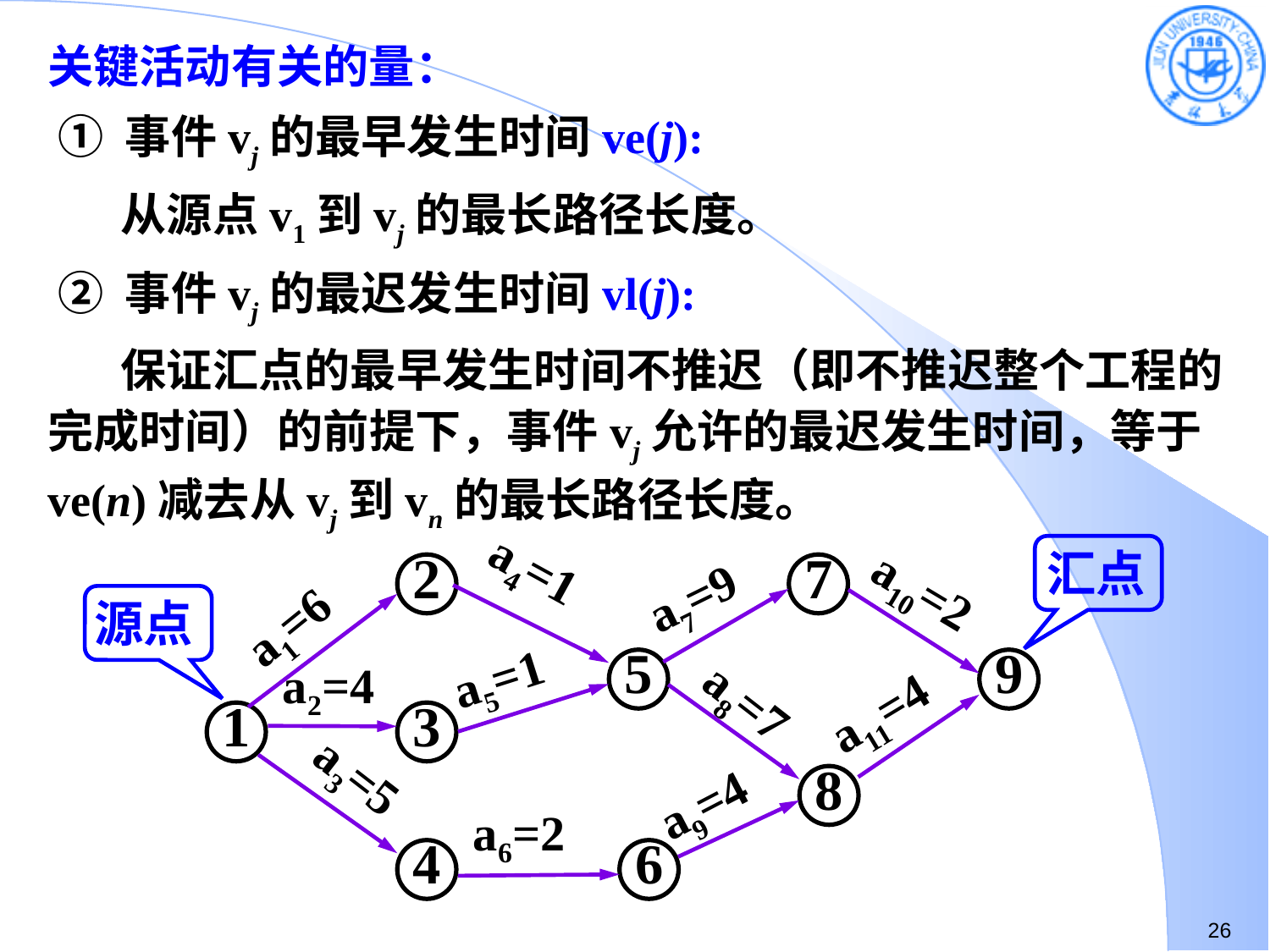

关键活动有关的量：
 ① 事件vj的最早发生时间ve(j):
      从源点v1到vj的最长路径长度。
 ② 事件vj的最迟发生时间vl(j):
      保证汇点的最早发生时间不推迟（即不推迟整个工程的完成时间）的前提下，事件vj允许的最迟发生时间，等于ve(n)减去从vj到vn的最长路径长度。
2

7

汇点

a7=9
a4=1
a10=2
a1=6
源点

5

9

a5=1
a2=4
a11=4
1

3

a8=7

8

a9=4

a3=5
a6=2

4

6